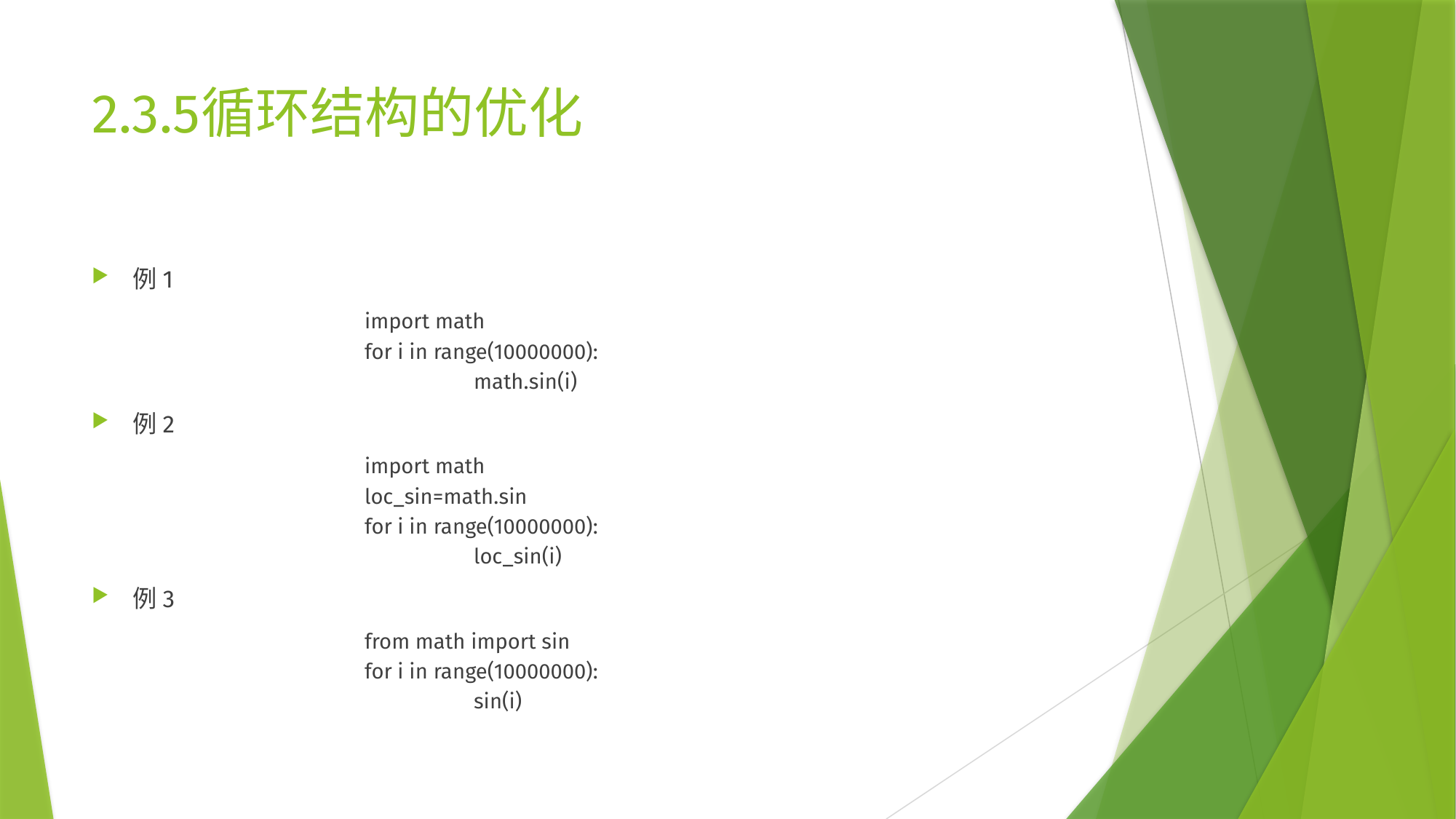

# 2.3.5	循环结构的优化
例1
		import math
		for i in range(10000000):
			math.sin(i)
例2
		import math
		loc_sin=math.sin
		for i in range(10000000):
			loc_sin(i)
例3
		from math import sin
		for i in range(10000000):
			sin(i)